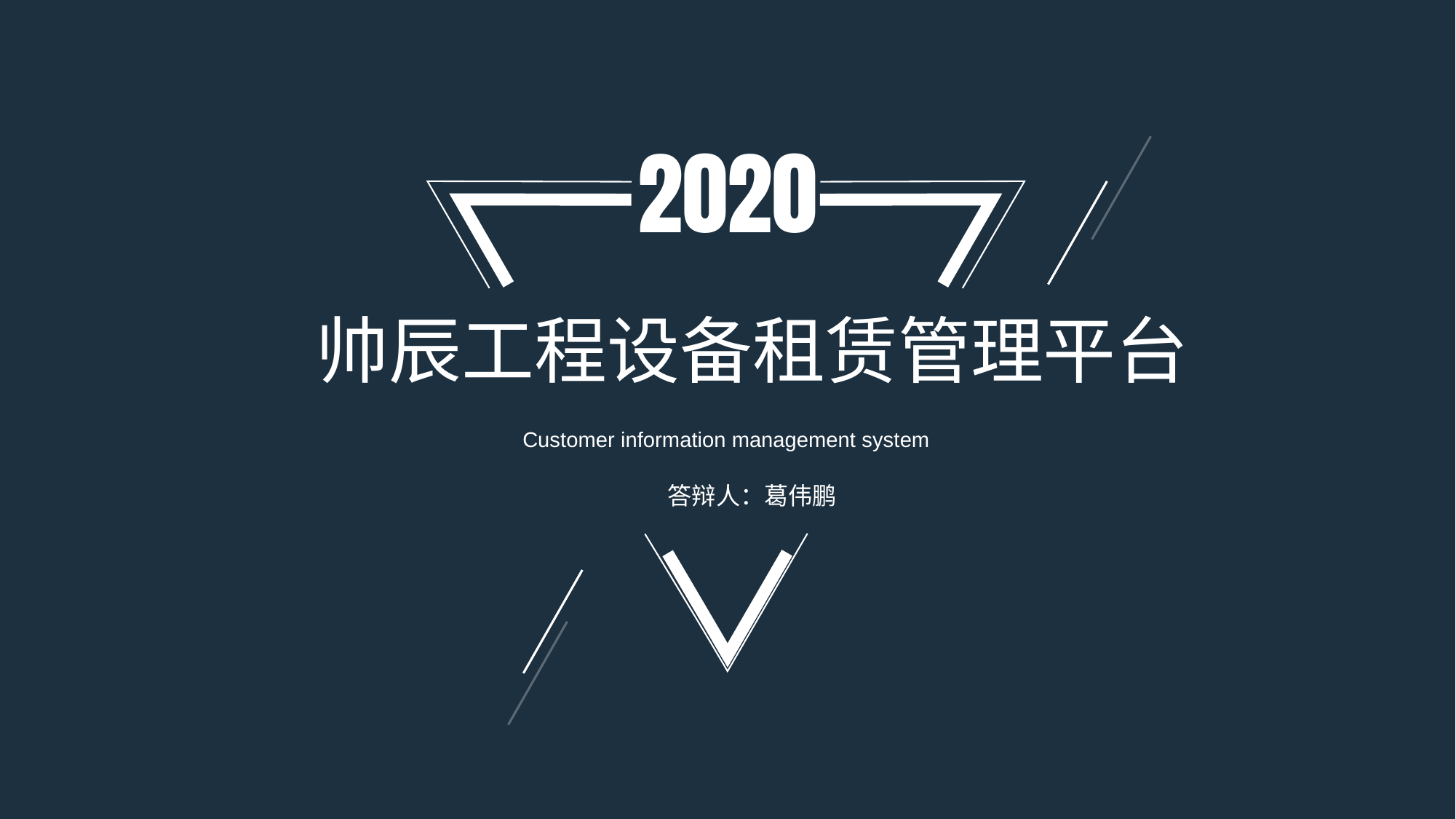

2020

帅辰工程设备租赁管理平台
Customer information management system
答辩人：葛伟鹏